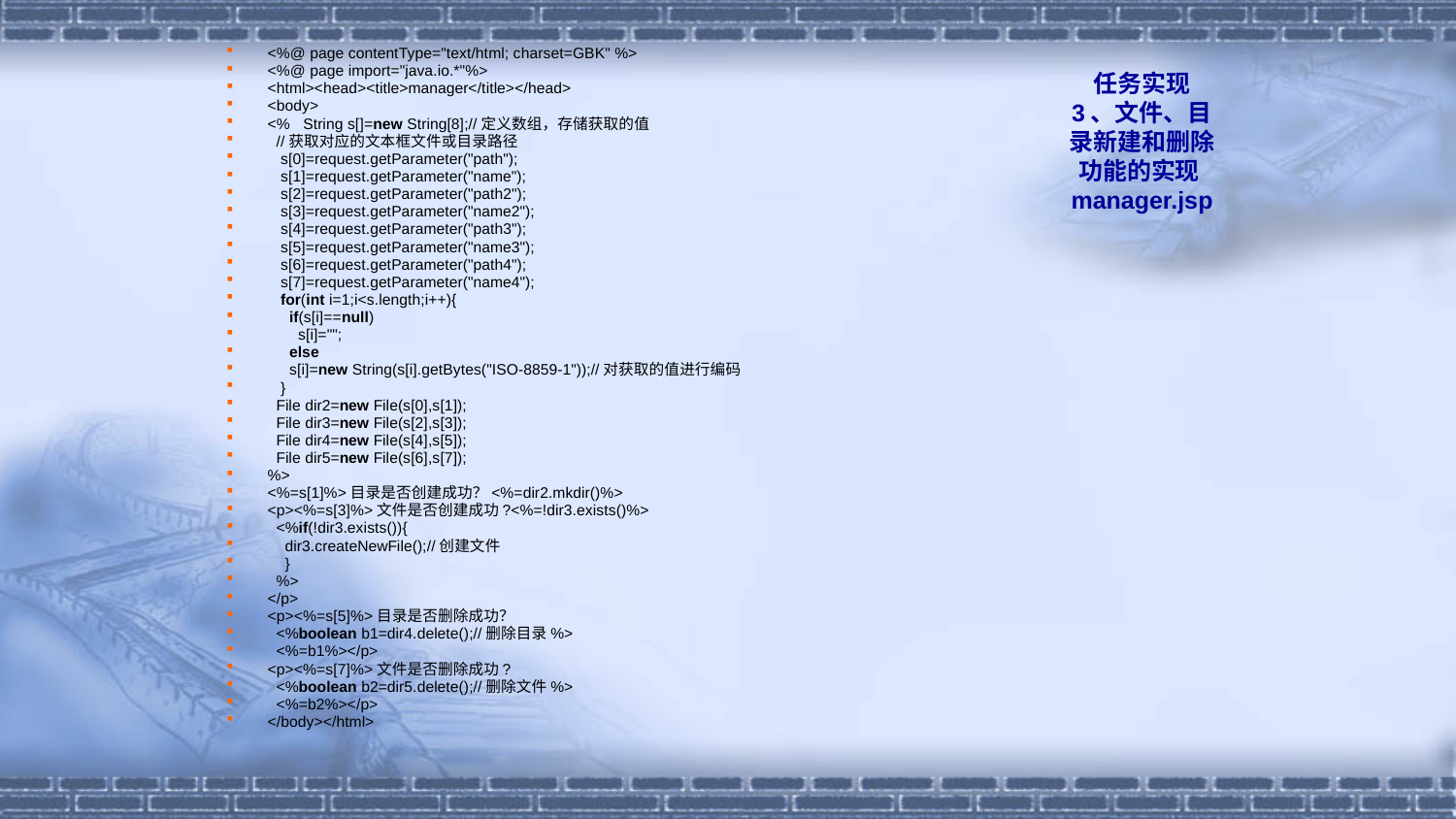

<%@ page contentType="text/html; charset=GBK" %>
<%@ page import="java.io.*"%>
<html><head><title>manager</title></head>
<body>
<%   String s[]=new String[8];//定义数组，存储获取的值
  //获取对应的文本框文件或目录路径
   s[0]=request.getParameter("path");
   s[1]=request.getParameter("name");
   s[2]=request.getParameter("path2");
   s[3]=request.getParameter("name2");
   s[4]=request.getParameter("path3");
   s[5]=request.getParameter("name3");
   s[6]=request.getParameter("path4");
   s[7]=request.getParameter("name4");
   for(int i=1;i<s.length;i++){
     if(s[i]==null)
       s[i]="";
     else
     s[i]=new String(s[i].getBytes("ISO-8859-1"));//对获取的值进行编码
   }
  File dir2=new File(s[0],s[1]);
  File dir3=new File(s[2],s[3]);
  File dir4=new File(s[4],s[5]);
  File dir5=new File(s[6],s[7]);
%>
<%=s[1]%>目录是否创建成功？<%=dir2.mkdir()%>
<p><%=s[3]%>文件是否创建成功?<%=!dir3.exists()%>
  <%if(!dir3.exists()){
    dir3.createNewFile();//创建文件
    }
  %>
</p>
<p><%=s[5]%>目录是否删除成功？
  <%boolean b1=dir4.delete();//删除目录%>
  <%=b1%></p>
<p><%=s[7]%>文件是否删除成功?
  <%boolean b2=dir5.delete();//删除文件%>
  <%=b2%></p>
</body></html>

# 任务实现 3、文件、目录新建和删除功能的实现manager.jsp